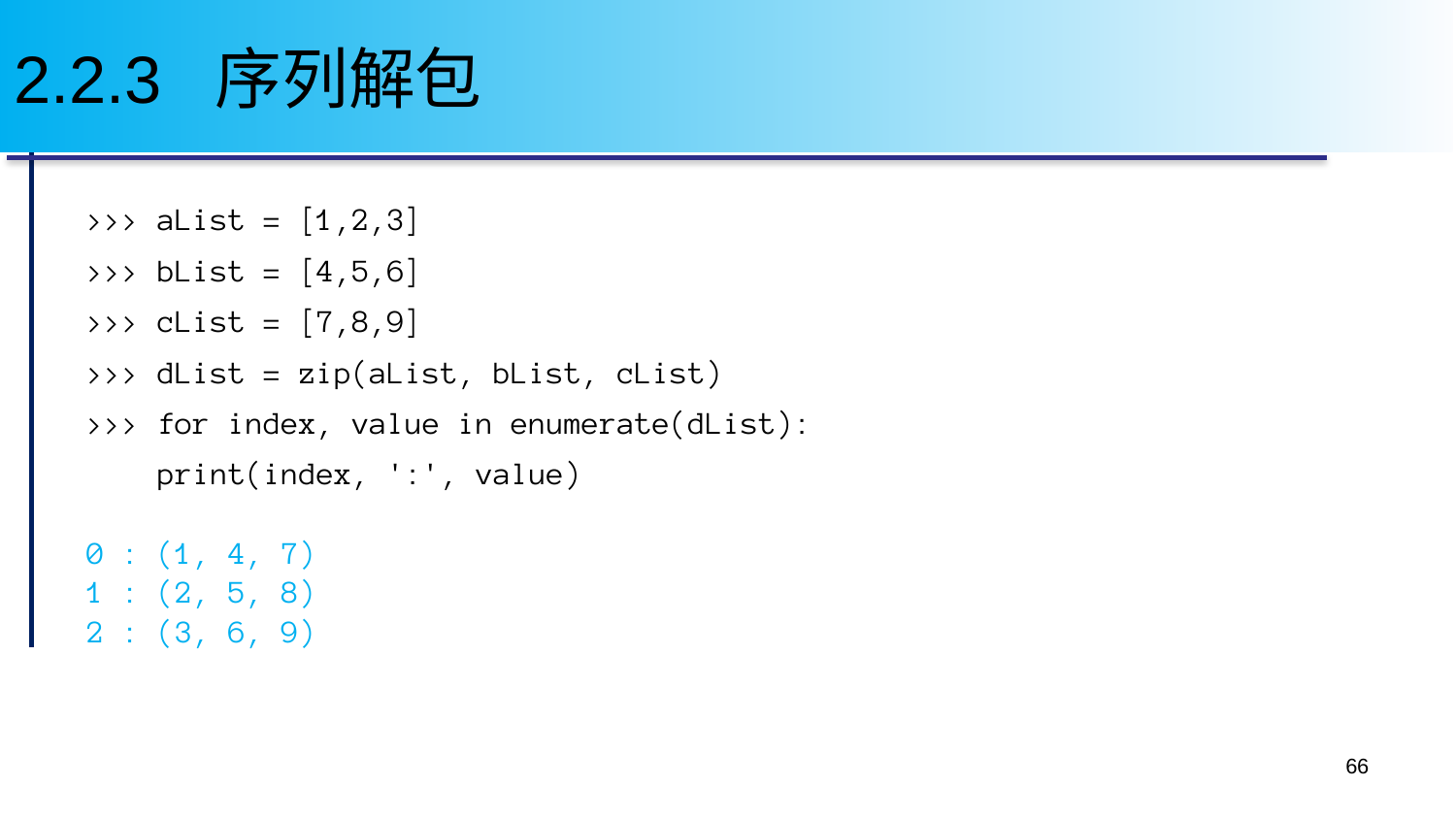

# 2.2.3  序列解包
>>> aList = [1,2,3]
>>> bList = [4,5,6]
>>> cList = [7,8,9]
>>> dList = zip(aList, bList, cList)
>>> for index, value in enumerate(dList):
    print(index, ':', value)

0 : (1, 4, 7)
1 : (2, 5, 8)
2 : (3, 6, 9)
66